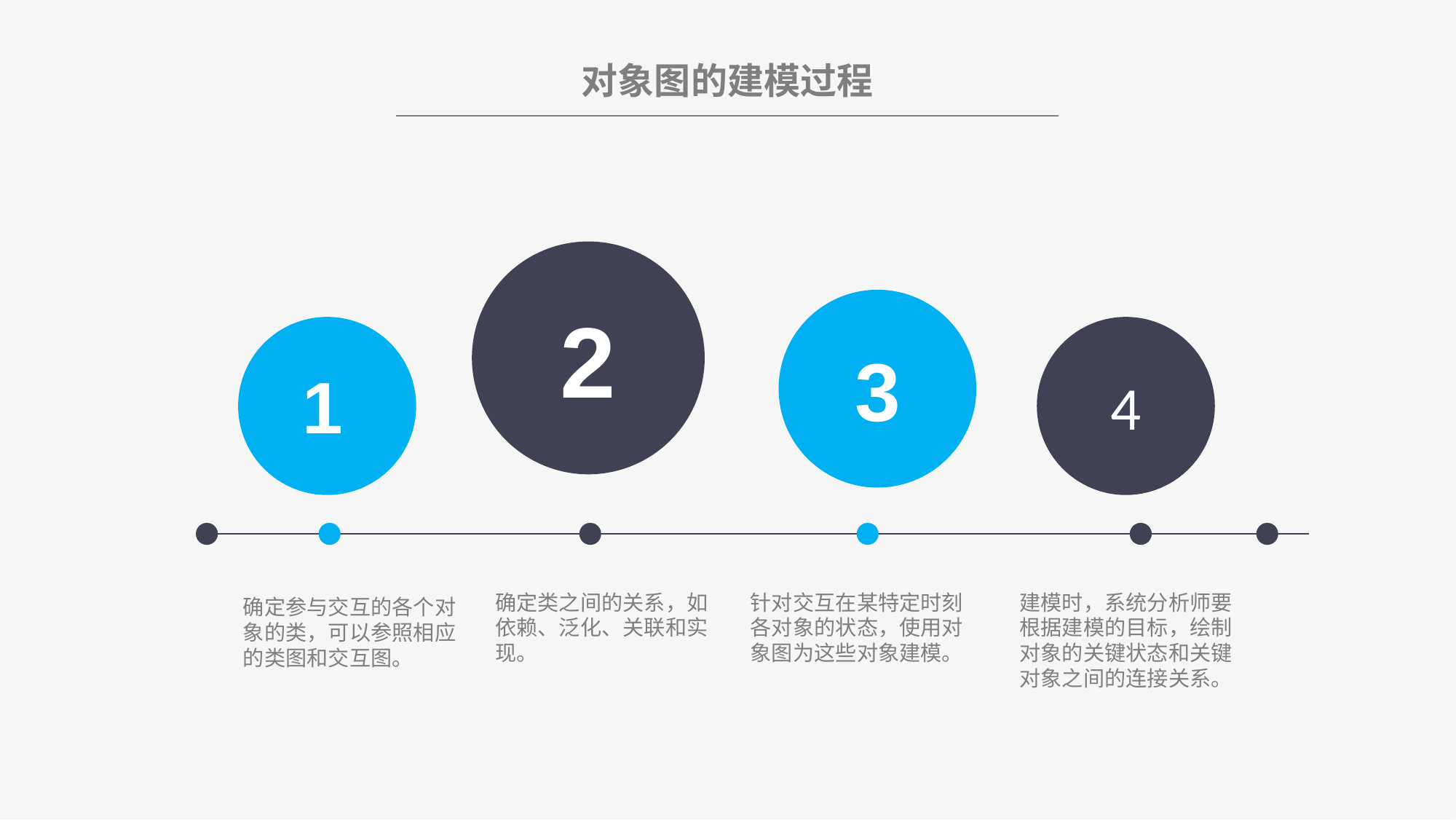

对象图的建模过程
2
3

4
1

确定类之间的关系，如依赖、泛化、关联和实现。
针对交互在某特定时刻各对象的状态，使用对象图为这些对象建模。
建模时，系统分析师要根据建模的目标，绘制对象的关键状态和关键对象之间的连接关系。
确定参与交互的各个对象的类，可以参照相应的类图和交互图。